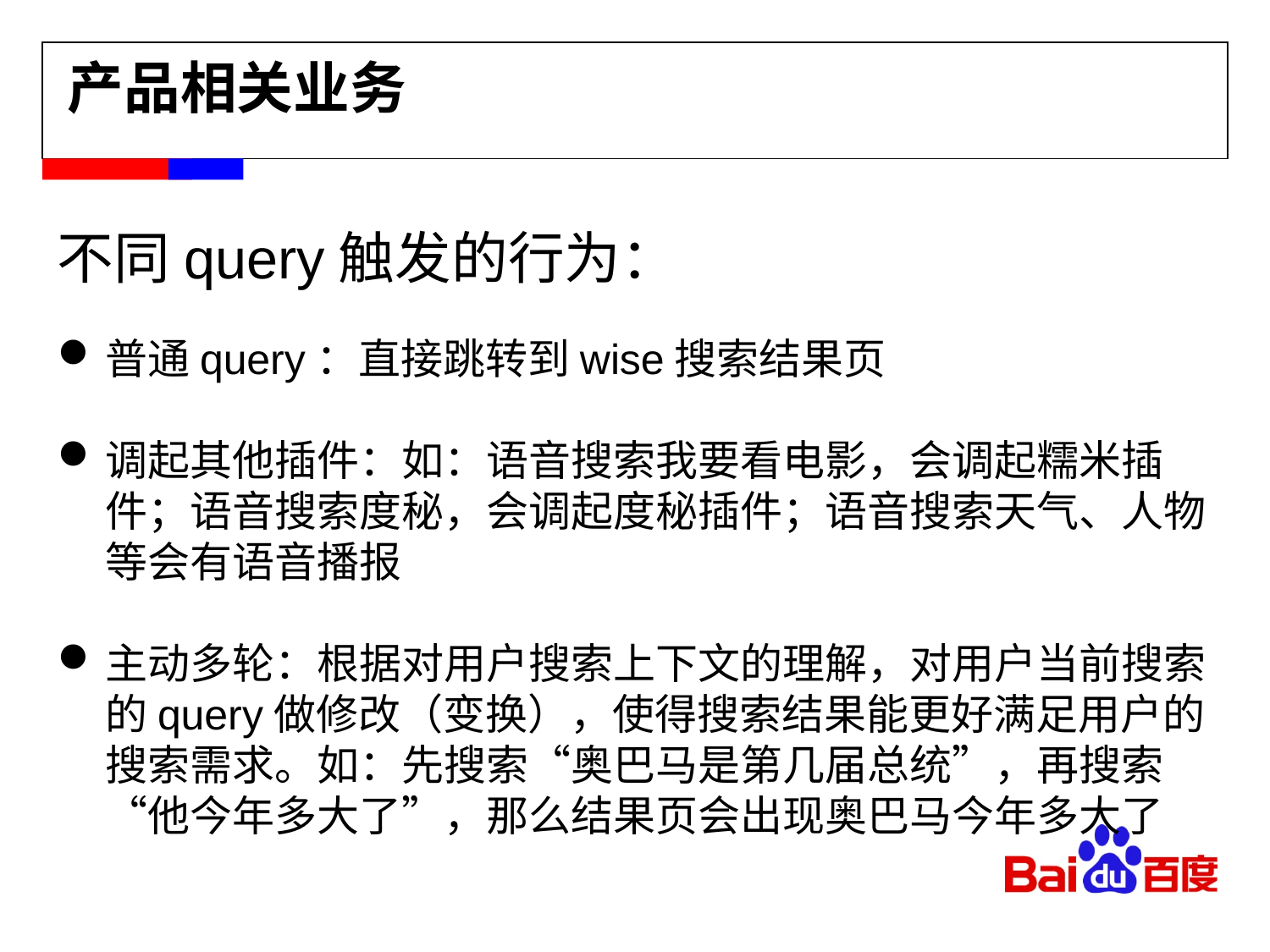

产品相关业务
不同query触发的行为：

普通query：直接跳转到wise搜索结果页

调起其他插件：如：语音搜索我要看电影，会调起糯米插件；语音搜索度秘，会调起度秘插件；语音搜索天气、人物等会有语音播报

主动多轮：根据对用户搜索上下文的理解，对用户当前搜索的query做修改（变换），使得搜索结果能更好满足用户的搜索需求。如：先搜索“奥巴马是第几届总统”，再搜索“他今年多大了”，那么结果页会出现奥巴马今年多大了